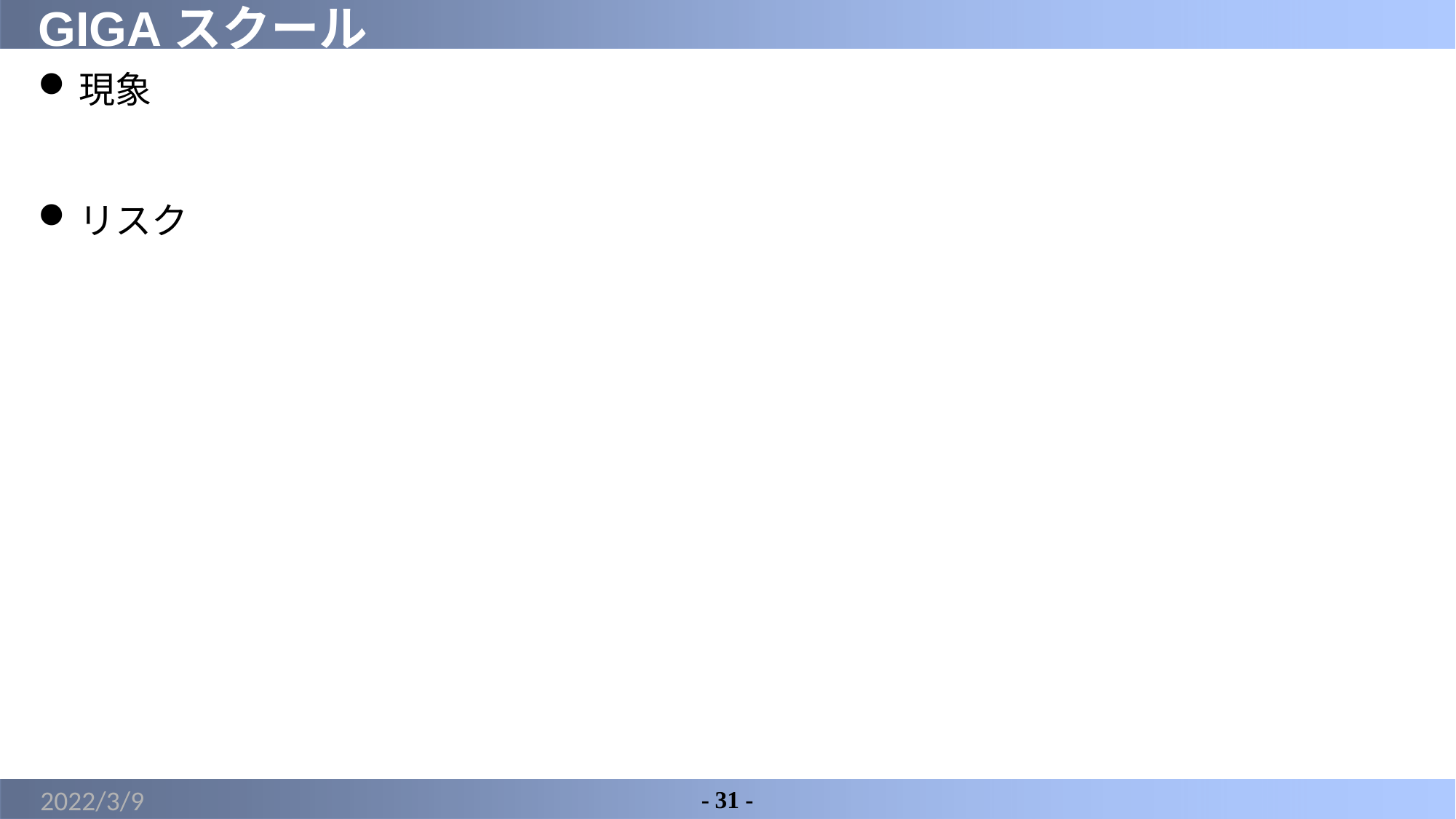

# GIGAスクール
現象

リスク

2022/3/9
- 31 -